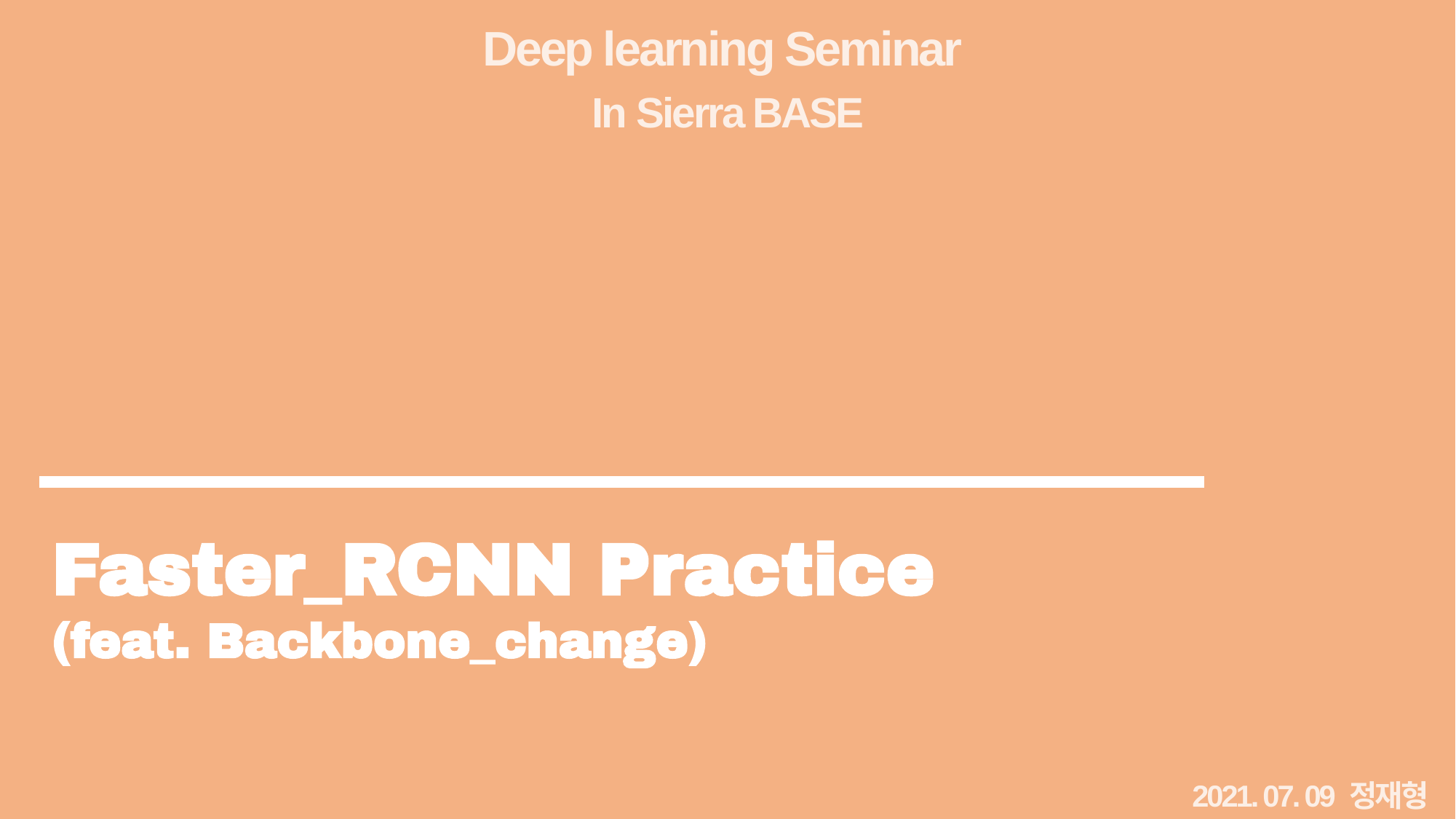

Deep learning Seminar
In Sierra BASE
RPN(loss),
BACKbone: resnet50,
Loss 수렴하게
fasterRCNN 내용추가
Faster_RCNN Practice
(feat. Backbone_change)
2021. 07. 09 정재형